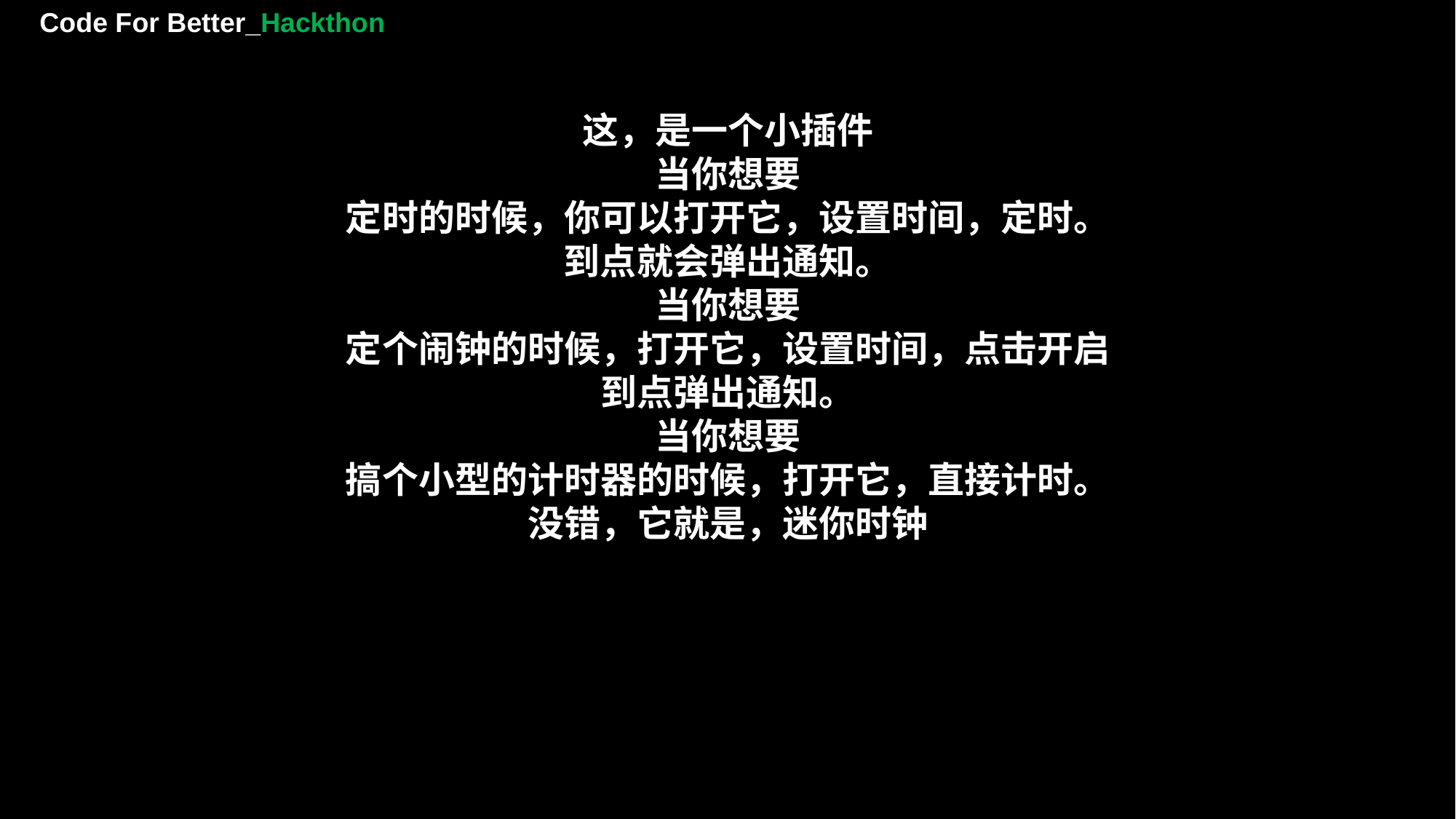

Code For Better_Hackthon
这，是一个小插件
当你想要
定时的时候，你可以打开它，设置时间，定时。
到点就会弹出通知。
当你想要
定个闹钟的时候，打开它，设置时间，点击开启
到点弹出通知。
当你想要
搞个小型的计时器的时候，打开它，直接计时。
没错，它就是，迷你时钟